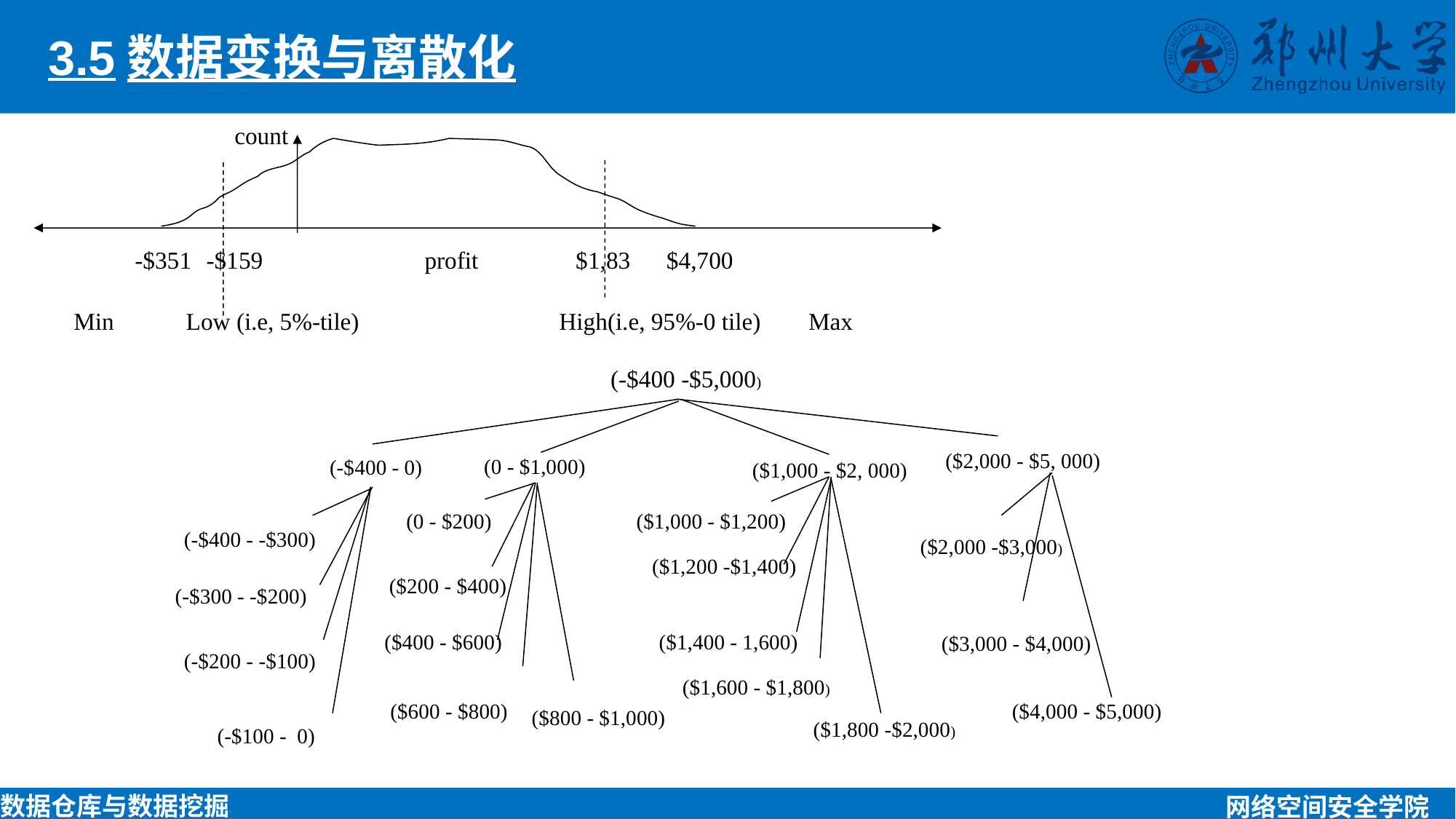

3.5数据变换与离散化
count

         -$351	-$159		profit	       $1,83      $4,700
       Min            Low (i.e, 5%-tile)		             High(i.e, 95%-0 tile)        Max
(-$400 -$5,000)

($2,000 - $5, 000)

($2,000 -$3,000)
($3,000 - $4,000)
($4,000 - $5,000)
(0 - $1,000)

(0 - $200)
($200 - $400)
($400 - $600)
($600 - $800)
($800 - $1,000)
(-$400 - 0)

(-$400 - -$300)
(-$300 - -$200)
(-$200 - -$100)
(-$100 -  0)
($1,000 - $2, 000)

($1,000 - $1,200)
($1,200 -$1,400)
($1,400 - 1,600)
($1,600 - $1,800)
($1,800 -$2,000)